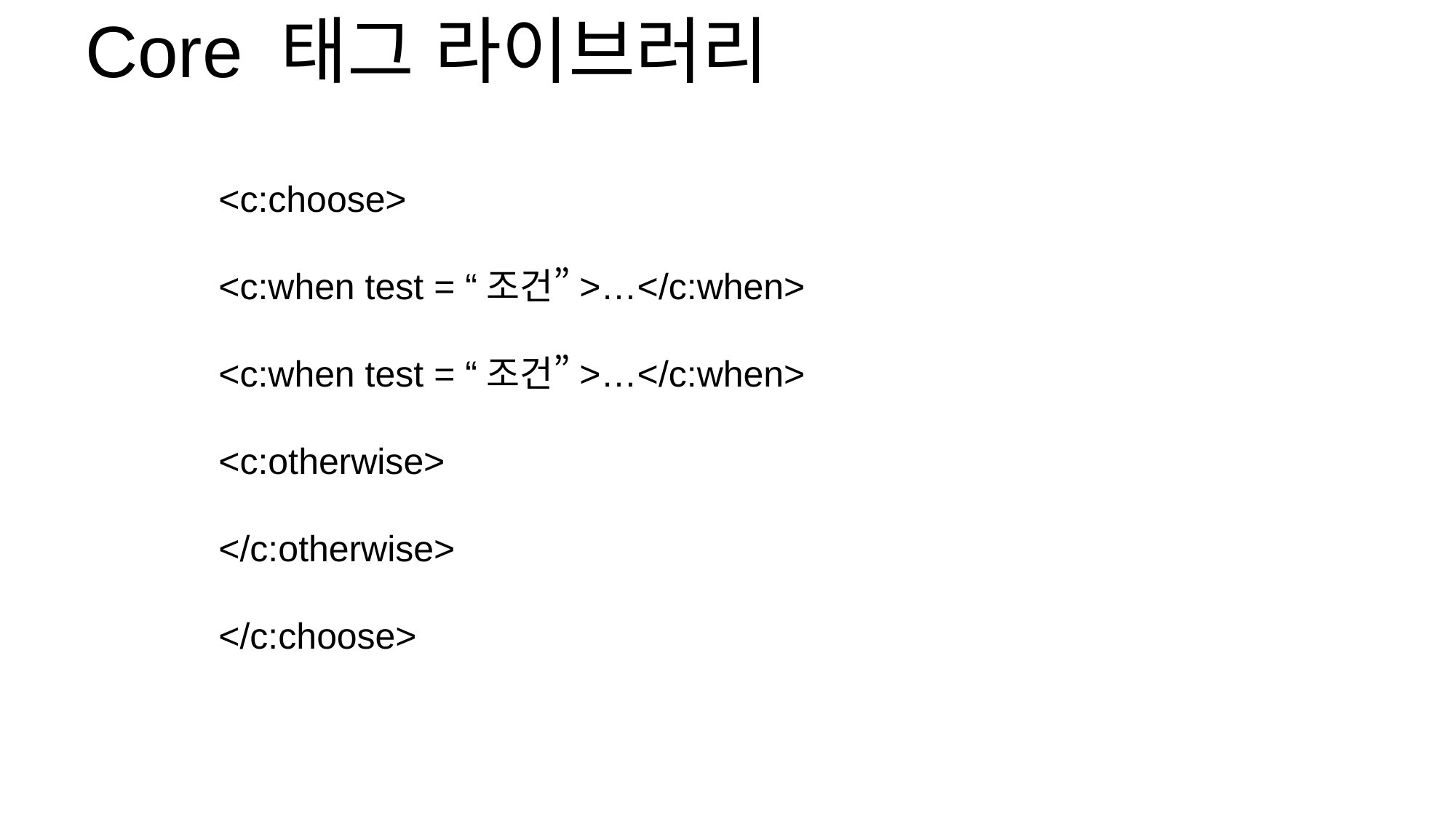

Core 태그 라이브러리
<c:choose>
<c:when test = “조건”>…</c:when>
<c:when test = “조건”>…</c:when>
<c:otherwise>
</c:otherwise>
</c:choose>